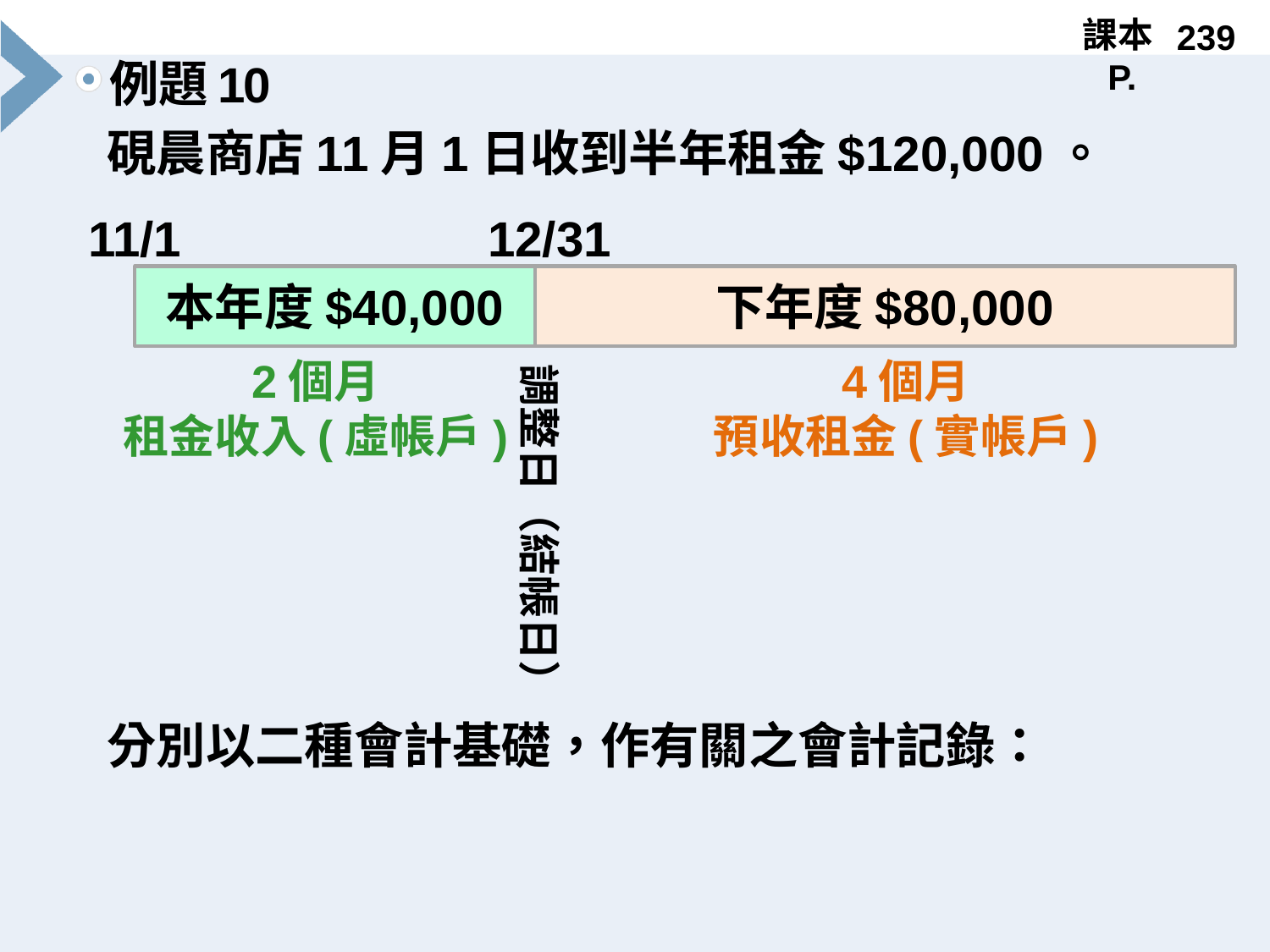

239
# 10
硯晨商店11月1日收到半年租金$120,000。

分別以二種會計基礎，作有關之會計記錄：
11/1
12/31
本年度$40,000
下年度$80,000
2個月
租金收入(虛帳戶)
4個月
預收租金(實帳戶)
調整日（結帳日）